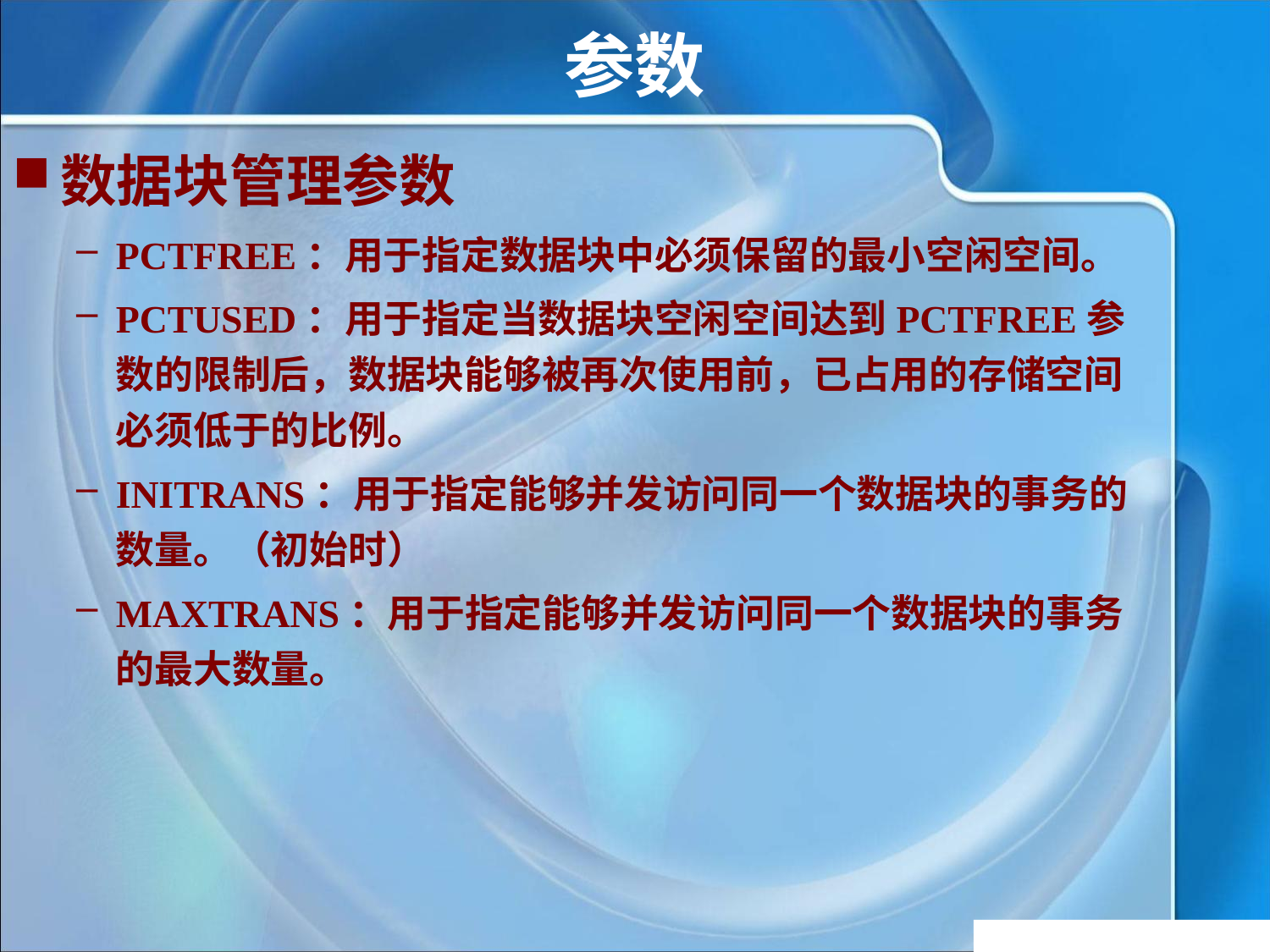

# 参数
数据块管理参数
PCTFREE：用于指定数据块中必须保留的最小空闲空间。
PCTUSED：用于指定当数据块空闲空间达到PCTFREE参数的限制后，数据块能够被再次使用前，已占用的存储空间必须低于的比例。
INITRANS：用于指定能够并发访问同一个数据块的事务的数量。（初始时）
MAXTRANS：用于指定能够并发访问同一个数据块的事务的最大数量。
35